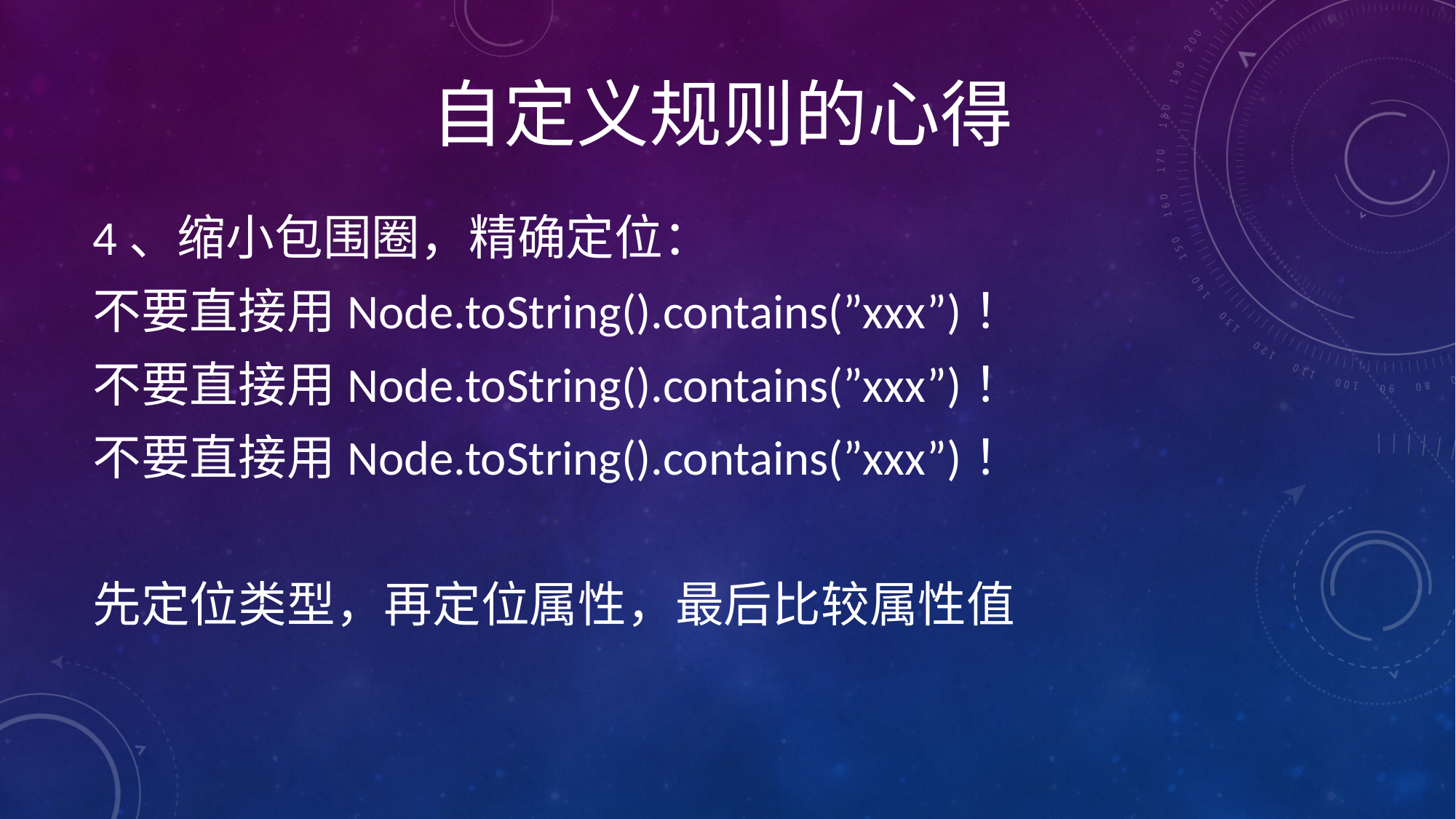

# 自定义规则的心得
4、缩小包围圈，精确定位：
不要直接用Node.toString().contains(”xxx”)！
不要直接用Node.toString().contains(”xxx”)！
不要直接用Node.toString().contains(”xxx”)！

先定位类型，再定位属性，最后比较属性值